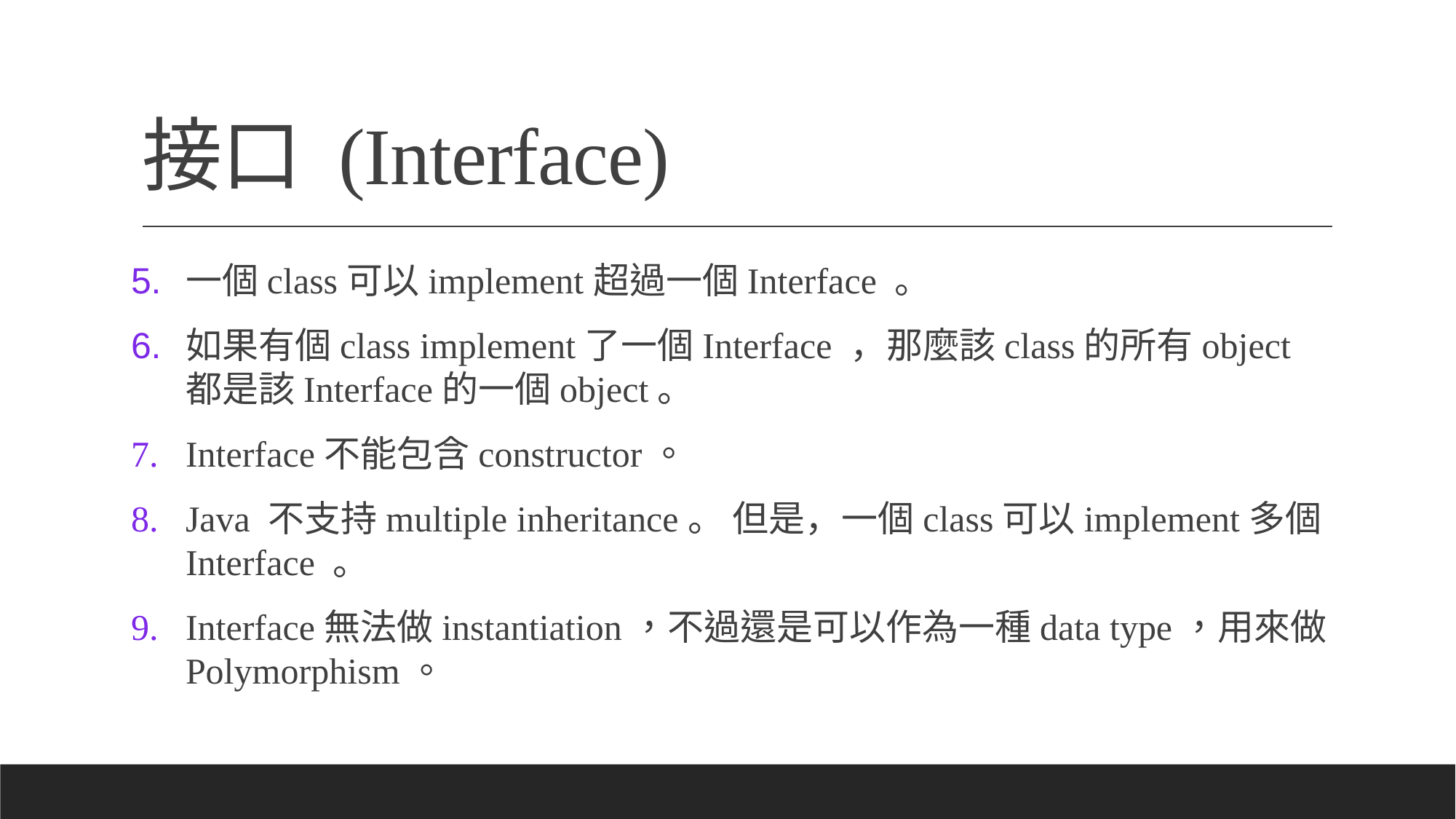

# 接口 (Interface)
一個class可以implement超過一個Interface 。
如果有個class implement了一個Interface ，那麼該class的所有object都是該Interface的一個object。
Interface不能包含constructor。
Java 不支持multiple inheritance。 但是，一個class可以implement多個Interface 。
Interface無法做instantiation，不過還是可以作為一種data type，用來做Polymorphism。